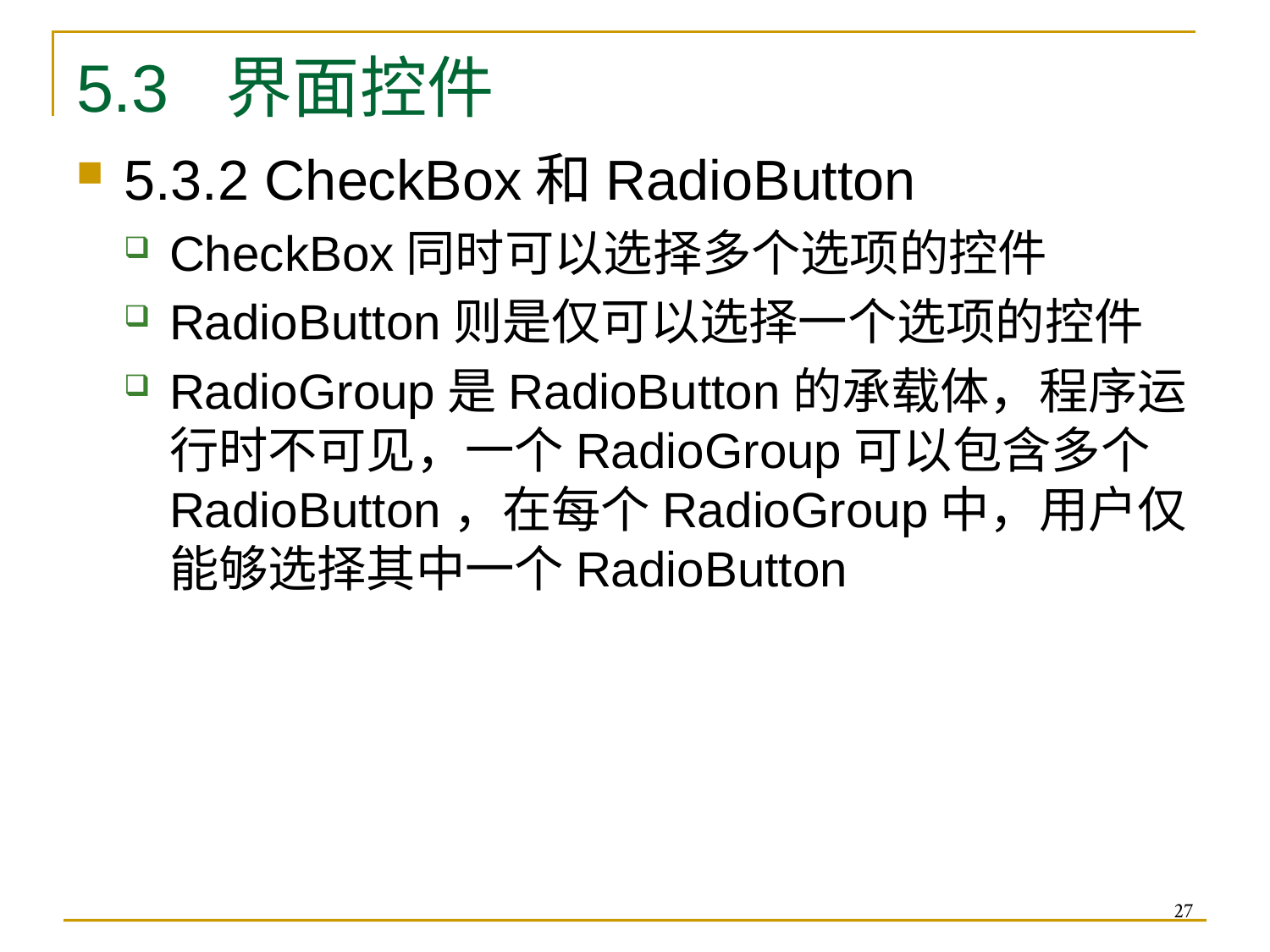

# 5.3 界面控件
5.3.2 CheckBox和RadioButton
CheckBox同时可以选择多个选项的控件
RadioButton则是仅可以选择一个选项的控件
RadioGroup是RadioButton的承载体，程序运行时不可见，一个RadioGroup可以包含多个RadioButton，在每个RadioGroup中，用户仅能够选择其中一个RadioButton
27